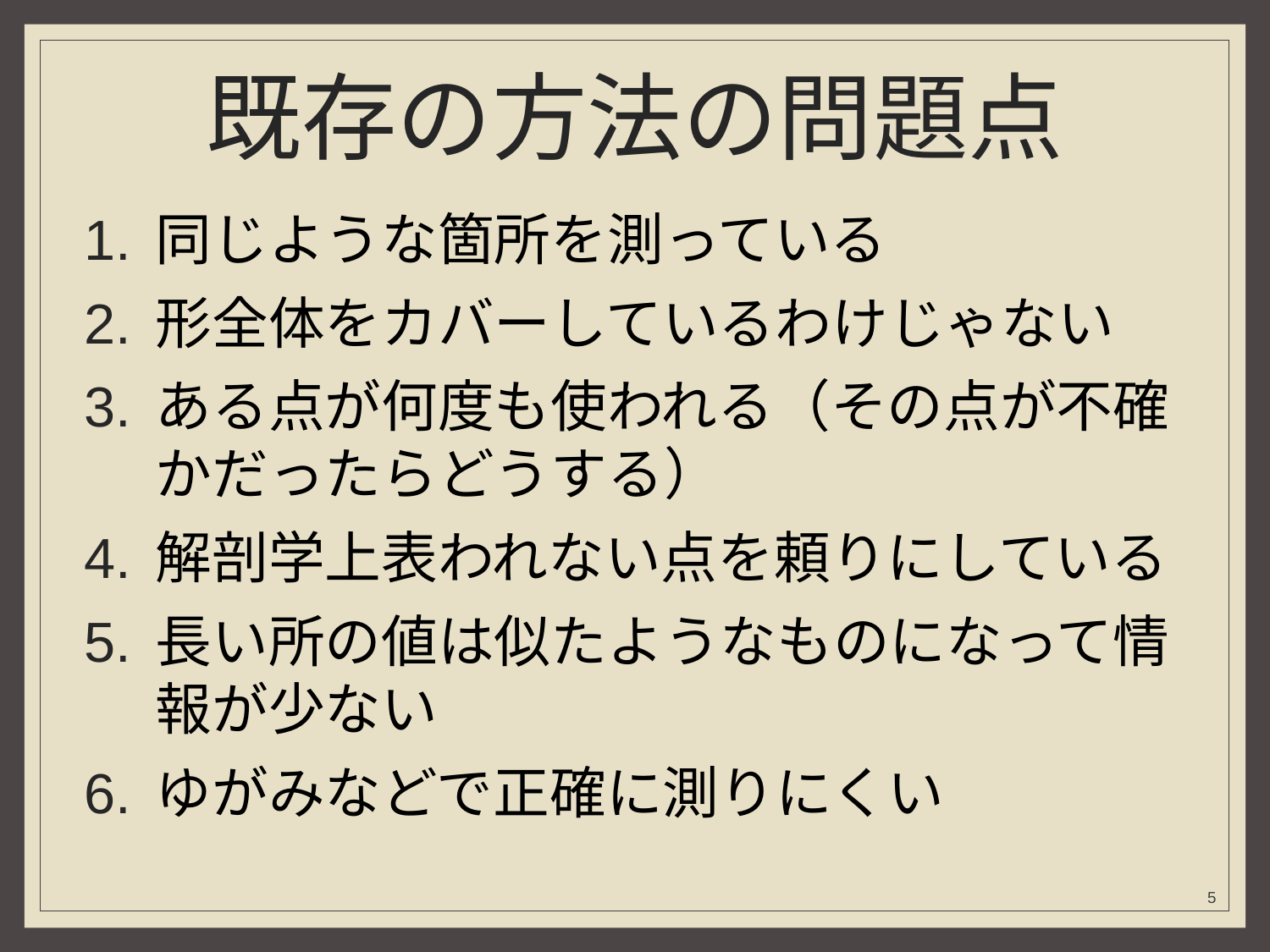

# 既存の方法の問題点
同じような箇所を測っている
形全体をカバーしているわけじゃない
ある点が何度も使われる（その点が不確かだったらどうする）
解剖学上表われない点を頼りにしている
長い所の値は似たようなものになって情報が少ない
ゆがみなどで正確に測りにくい

5